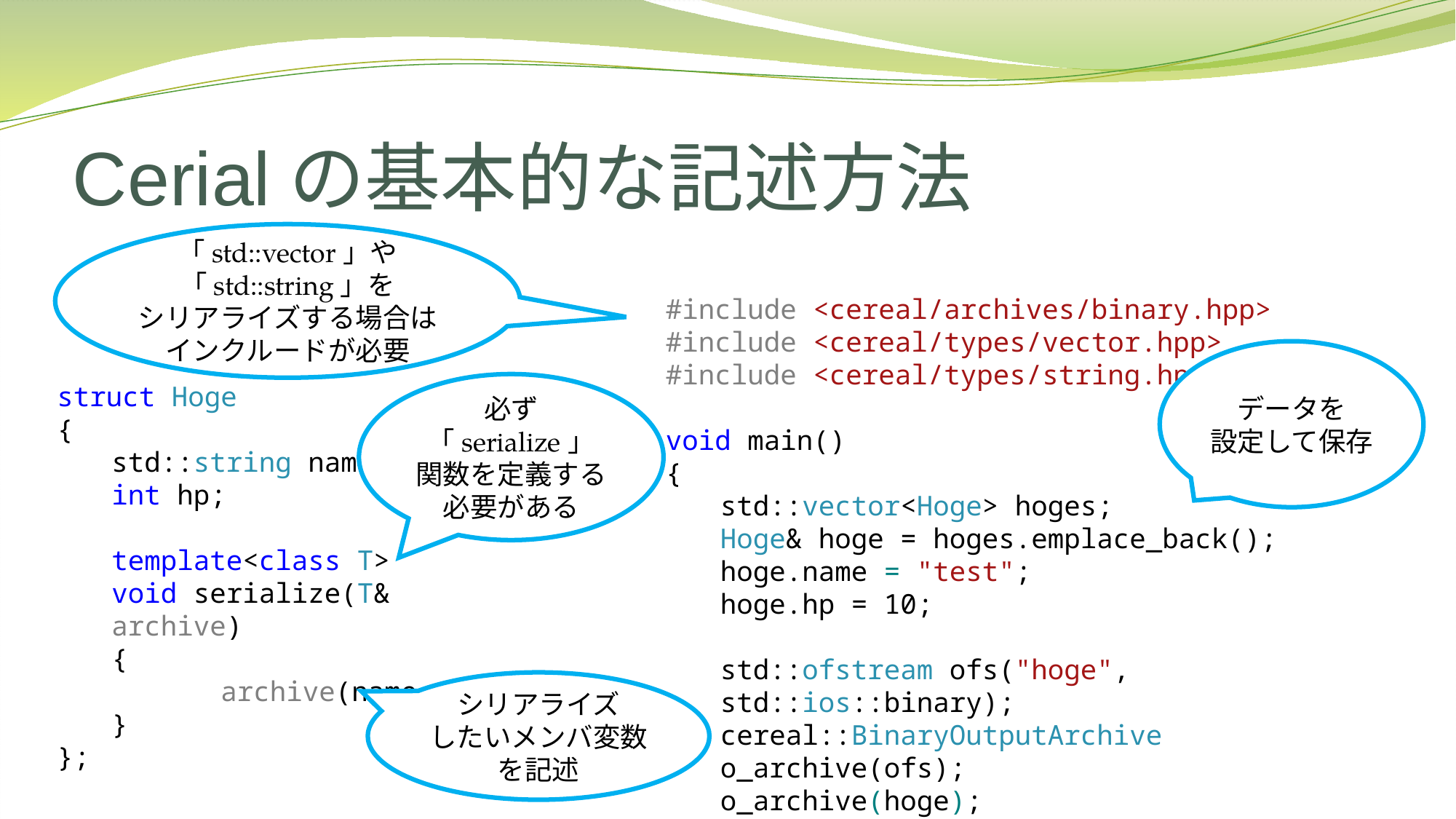

# Cerialの基本的な記述方法
「std::vector」や
「std::string」を
シリアライズする場合は
インクルードが必要
#include <cereal/archives/binary.hpp>
#include <cereal/types/vector.hpp>
#include <cereal/types/string.hpp>

void main()
{
std::vector<Hoge> hoges;
Hoge& hoge = hoges.emplace_back();
hoge.name = "test";
hoge.hp = 10;

std::ofstream ofs("hoge", std::ios::binary);
cereal::BinaryOutputArchive o_archive(ofs);
o_archive(hoge);
}
データを
設定して保存
struct Hoge
{
std::string name;
int hp;

template<class T>
void serialize(T& archive)
{
	archive(name, hp);
}
};
必ず「serialize」
関数を定義する必要がある
シリアライズ
したいメンバ変数を記述